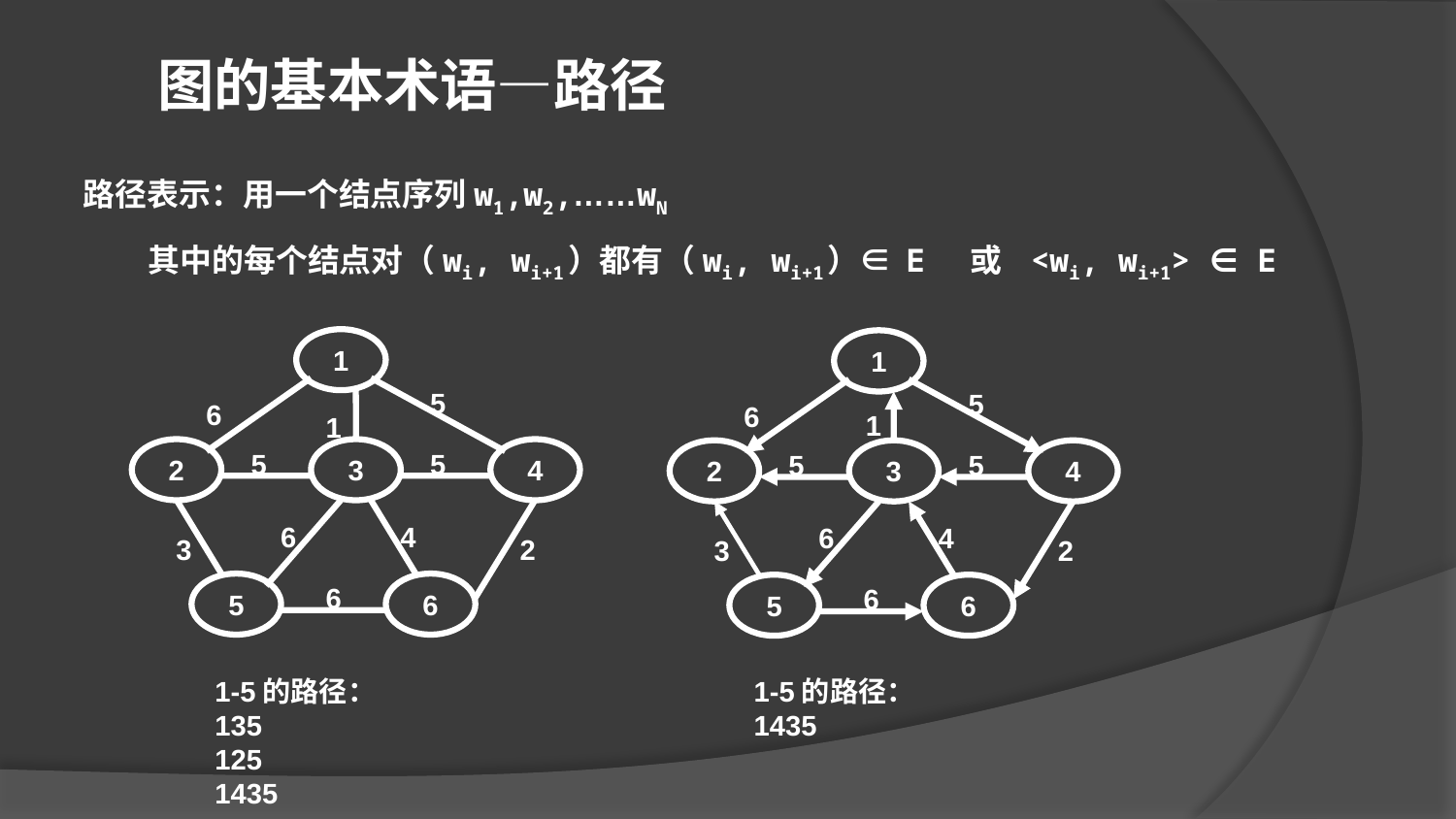

图的基本术语—路径
路径表示：用一个结点序列w1,w2,……wN
        其中的每个结点对（wi, wi+1）都有（wi, wi+1）∈ E  或   <wi, wi+1> ∈ E
1
1

5

5
6

6

1
1
2
5
3
5
4
2
5
3
5
4

6
4
6
4
3
2
3
2
5
6
6
5
6
6

1-5的路径：
135
125
1435
1-5的路径：
1435